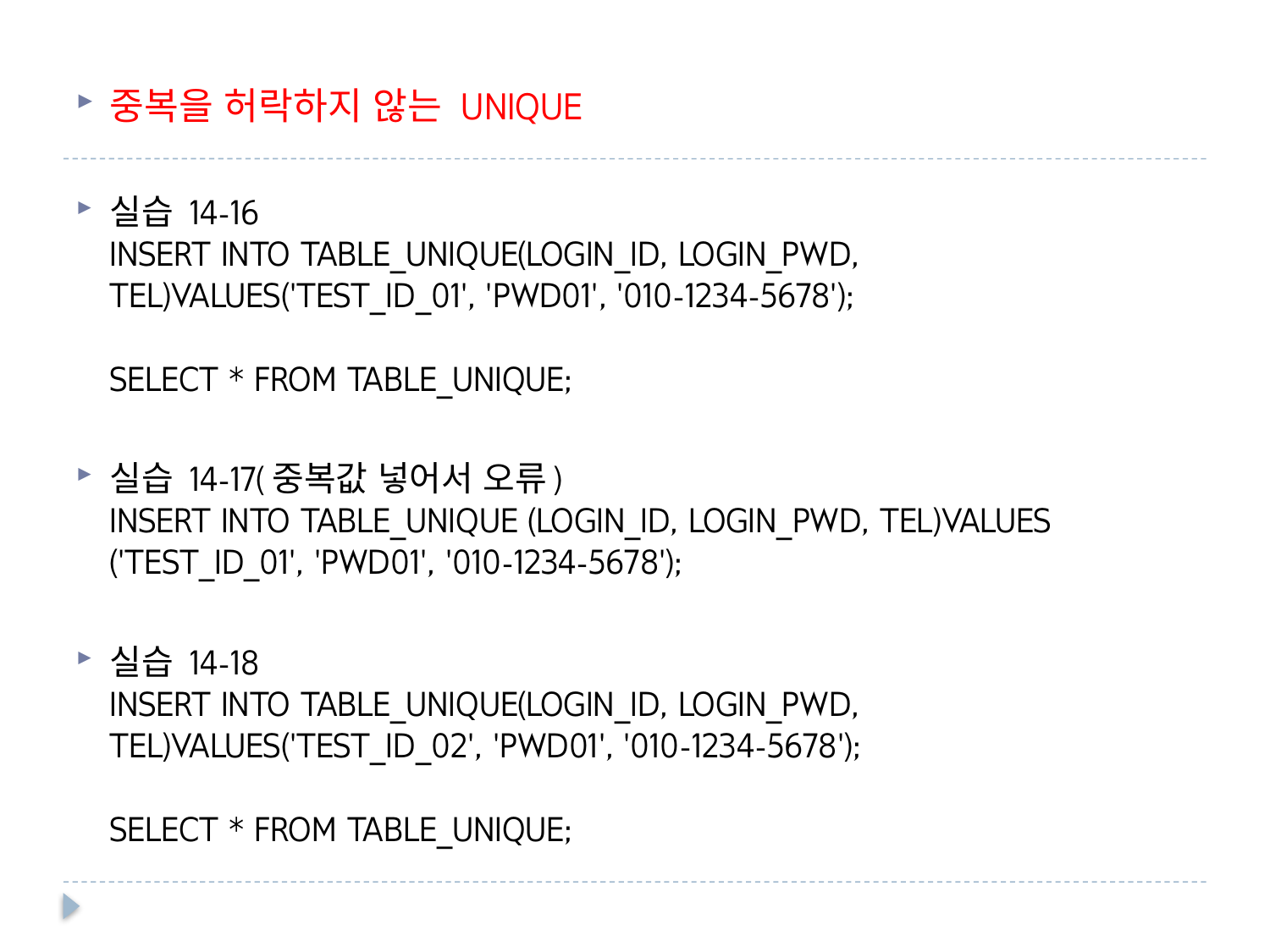

중복을 허락하지 않는 UNIQUE

실습 14-16
INSERT INTO TABLE_UNIQUE(LOGIN_ID, LOGIN_PWD, TEL)VALUES('TEST_ID_01', 'PWD01', '010-1234-5678');
SELECT * FROM TABLE_UNIQUE;

실습 14-17(중복값 넣어서 오류)
INSERT INTO TABLE_UNIQUE (LOGIN_ID, LOGIN_PWD, TEL)VALUES ('TEST_ID_01', 'PWD01', '010-1234-5678');

실습 14-18
INSERT INTO TABLE_UNIQUE(LOGIN_ID, LOGIN_PWD, TEL)VALUES('TEST_ID_02', 'PWD01', '010-1234-5678');
SELECT * FROM TABLE_UNIQUE;